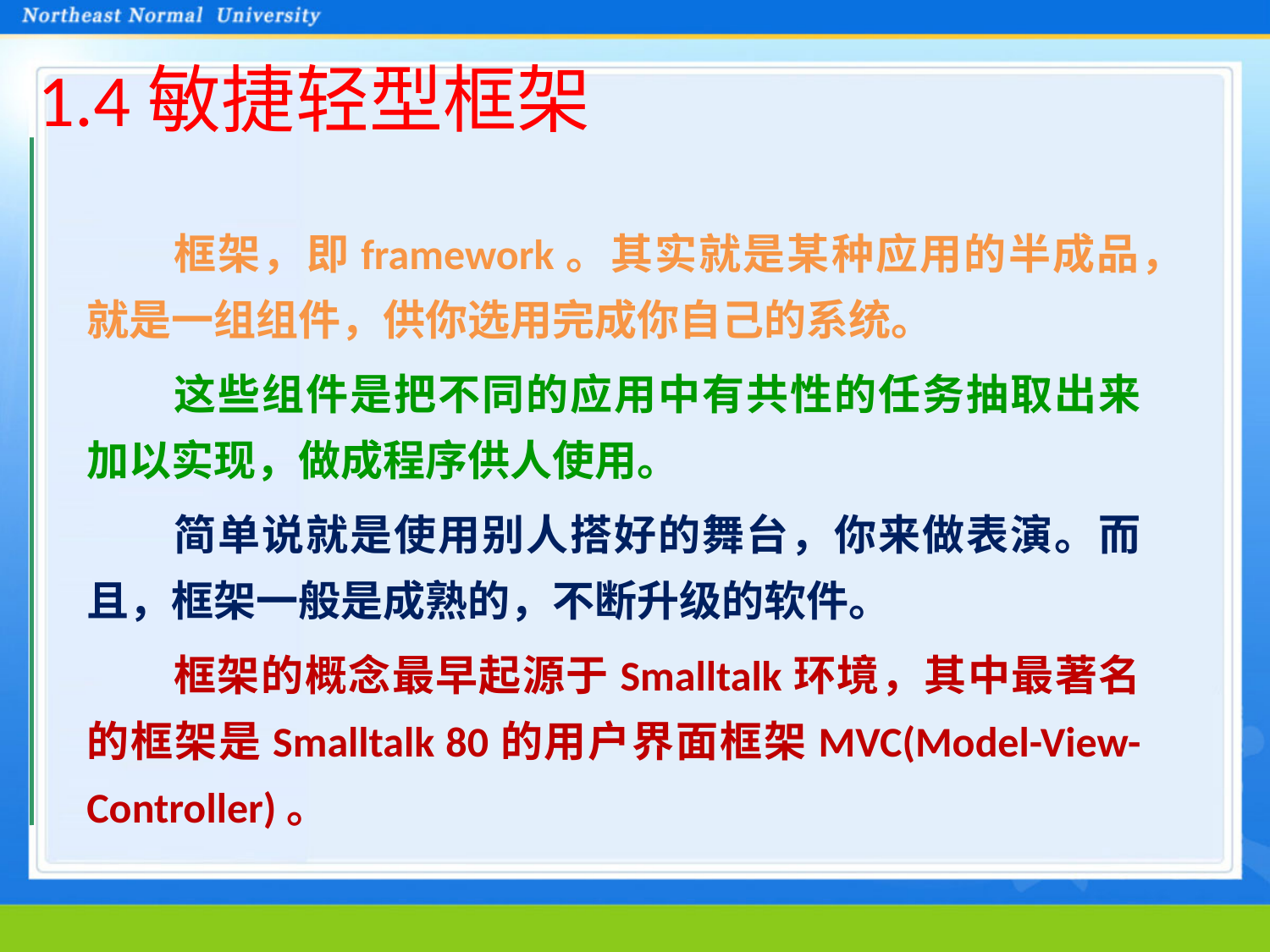

# 1.4敏捷轻型框架
框架，即framework。其实就是某种应用的半成品，就是一组组件，供你选用完成你自己的系统。
这些组件是把不同的应用中有共性的任务抽取出来加以实现，做成程序供人使用。
简单说就是使用别人搭好的舞台，你来做表演。而且，框架一般是成熟的，不断升级的软件。
框架的概念最早起源于Smalltalk环境，其中最著名的框架是Smalltalk 80的用户界面框架MVC(Model-View-Controller)。